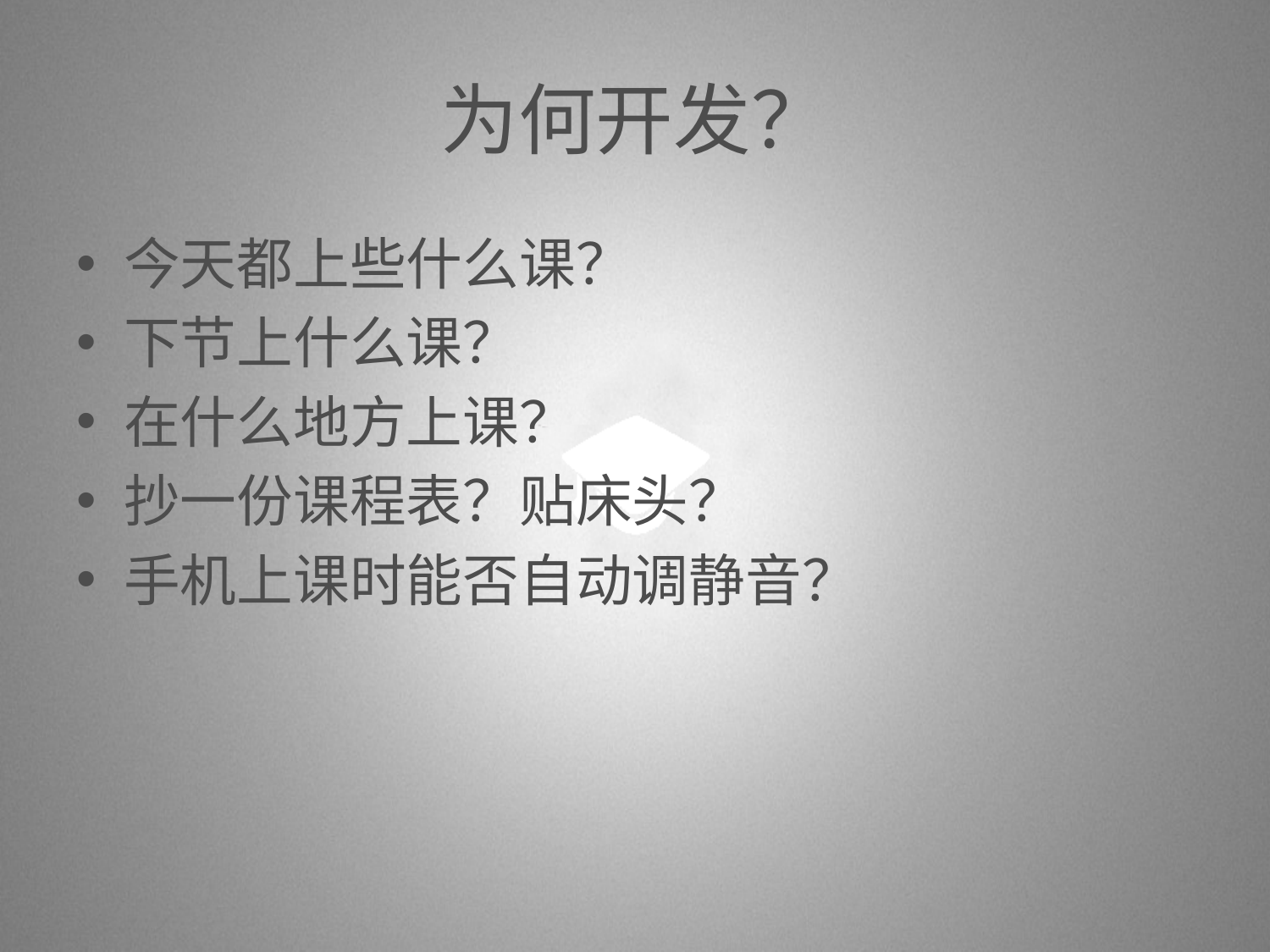

# 为何开发？
今天都上些什么课？
下节上什么课？
在什么地方上课？
抄一份课程表？贴床头？
手机上课时能否自动调静音？